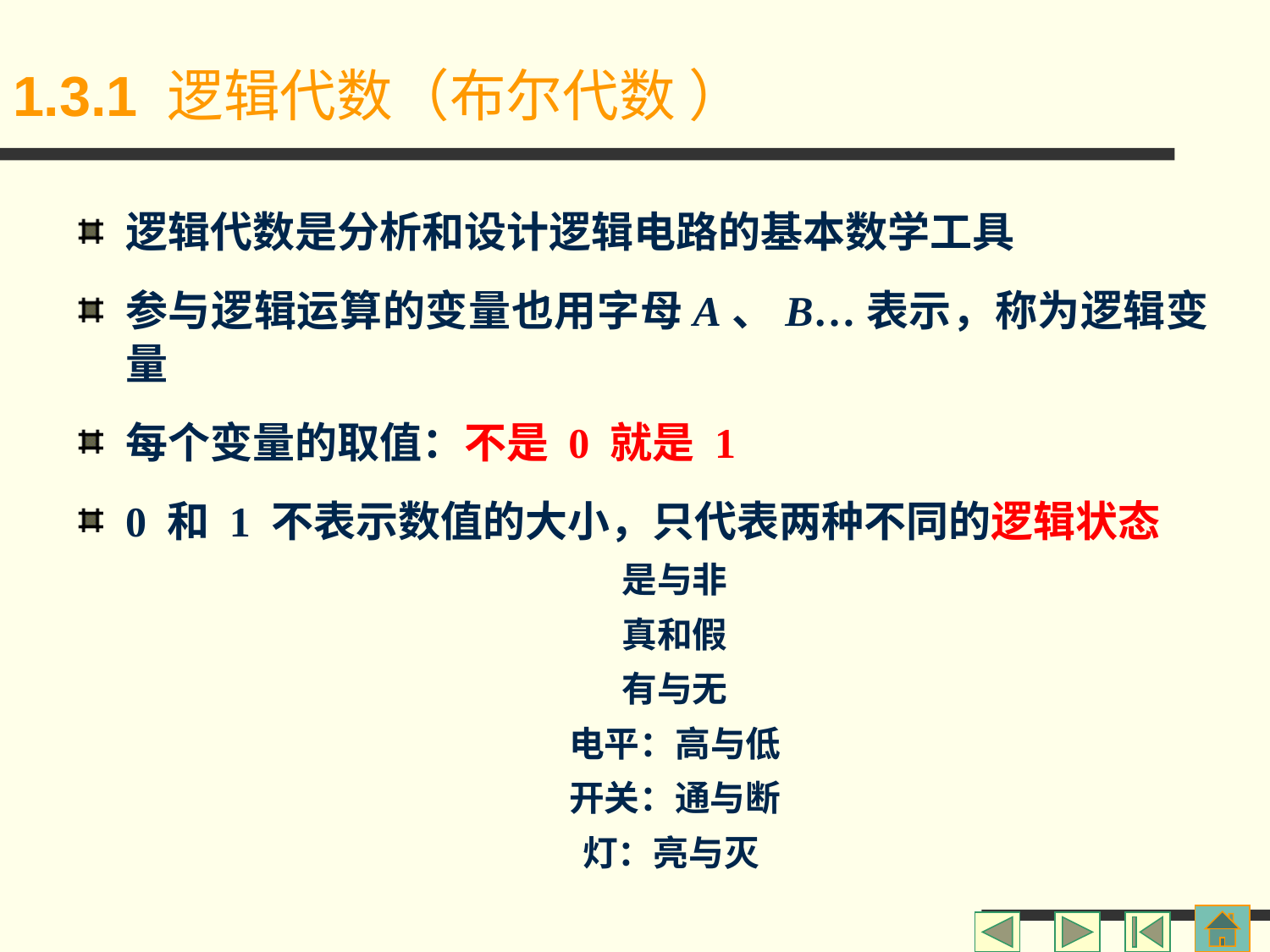

1.3.1 逻辑代数（布尔代数 ）
逻辑代数是分析和设计逻辑电路的基本数学工具
参与逻辑运算的变量也用字母A、B…表示，称为逻辑变量
每个变量的取值：不是 0 就是 1
0 和 1 不表示数值的大小，只代表两种不同的逻辑状态
是与非
真和假
有与无
电平：高与低
开关：通与断
灯：亮与灭